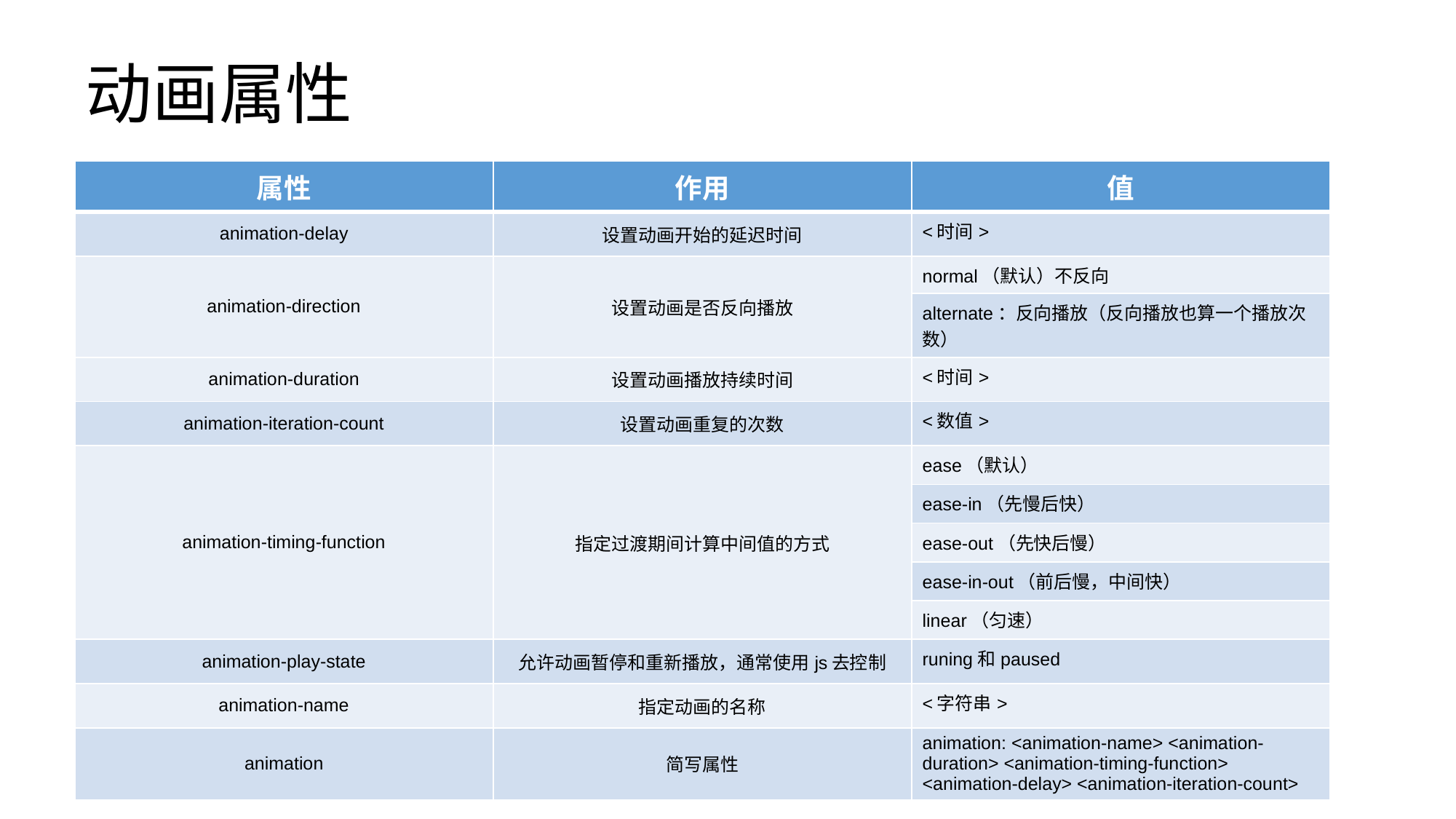

# 动画属性
| 属性 | 作用 | 值 |
| --- | --- | --- |
| animation-delay | 设置动画开始的延迟时间 | <时间> |
| animation-direction | 设置动画是否反向播放 | normal（默认）不反向 |
|  |  | alternate：反向播放（反向播放也算一个播放次数） |
| animation-duration | 设置动画播放持续时间 | <时间> |
| animation-iteration-count | 设置动画重复的次数 | <数值> |
| animation-timing-function | 指定过渡期间计算中间值的方式 | ease（默认） |
|  |  | ease-in（先慢后快） |
|  |  | ease-out（先快后慢） |
|  |  | ease-in-out（前后慢，中间快） |
|  |  | linear（匀速） |
| animation-play-state | 允许动画暂停和重新播放，通常使用js去控制 | runing和paused |
| animation-name | 指定动画的名称 | <字符串> |
| animation | 简写属性 | animation: <animation-name> <animation-duration> <animation-timing-function> <animation-delay> <animation-iteration-count> |